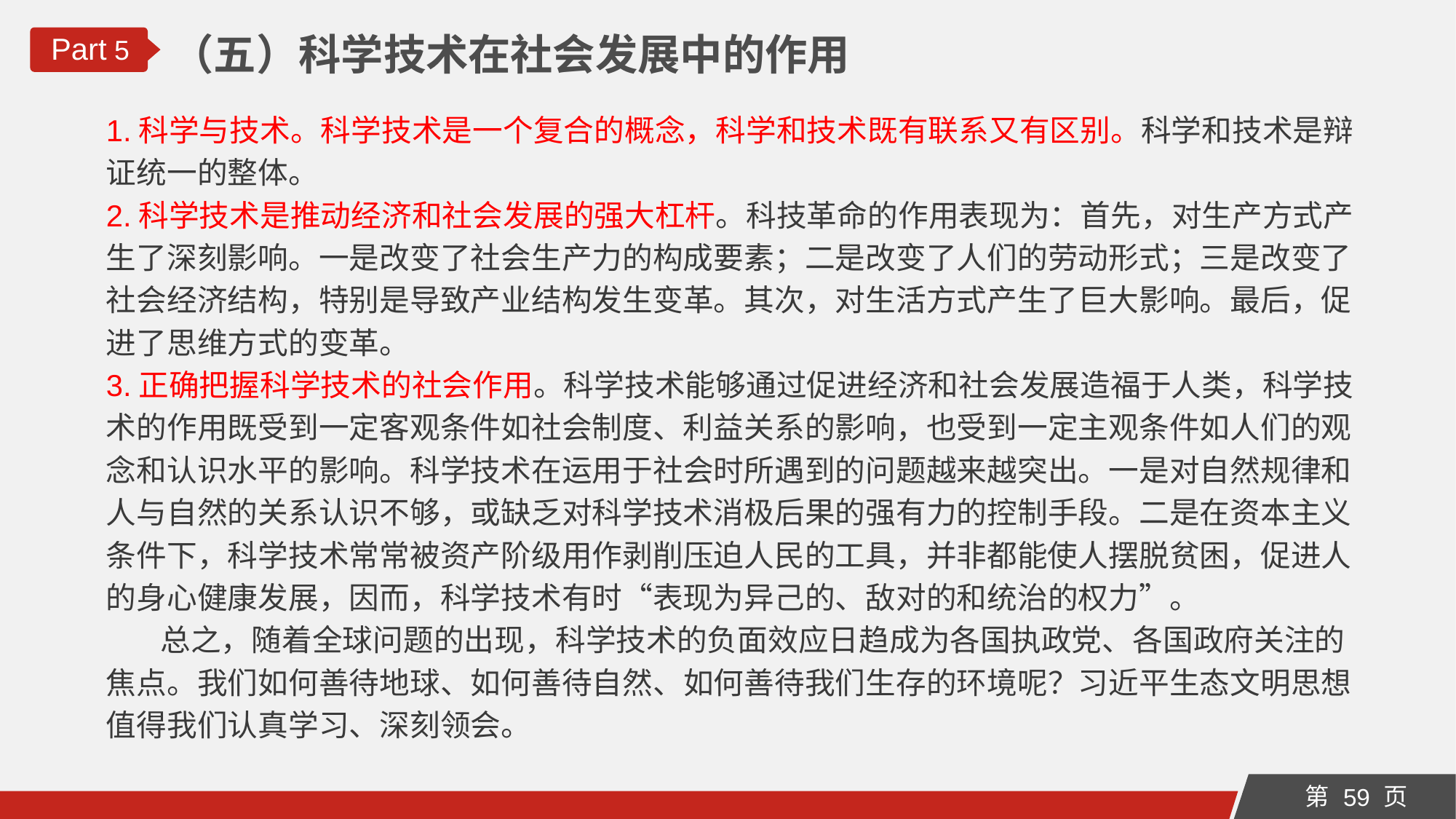

（五）科学技术在社会发展中的作用
Part 5

1.科学与技术。科学技术是一个复合的概念，科学和技术既有联系又有区别。科学和技术是辩证统一的整体。
2.科学技术是推动经济和社会发展的强大杠杆。科技革命的作用表现为：首先，对生产方式产生了深刻影响。一是改变了社会生产力的构成要素；二是改变了人们的劳动形式；三是改变了社会经济结构，特别是导致产业结构发生变革。其次，对生活方式产生了巨大影响。最后，促进了思维方式的变革。
3.正确把握科学技术的社会作用。科学技术能够通过促进经济和社会发展造福于人类，科学技术的作用既受到一定客观条件如社会制度、利益关系的影响，也受到一定主观条件如人们的观念和认识水平的影响。科学技术在运用于社会时所遇到的问题越来越突出。一是对自然规律和人与自然的关系认识不够，或缺乏对科学技术消极后果的强有力的控制手段。二是在资本主义条件下，科学技术常常被资产阶级用作剥削压迫人民的工具，并非都能使人摆脱贫困，促进人的身心健康发展，因而，科学技术有时“表现为异己的、敌对的和统治的权力”。
       总之，随着全球问题的出现，科学技术的负面效应日趋成为各国执政党、各国政府关注的焦点。我们如何善待地球、如何善待自然、如何善待我们生存的环境呢？习近平生态文明思想值得我们认真学习、深刻领会。